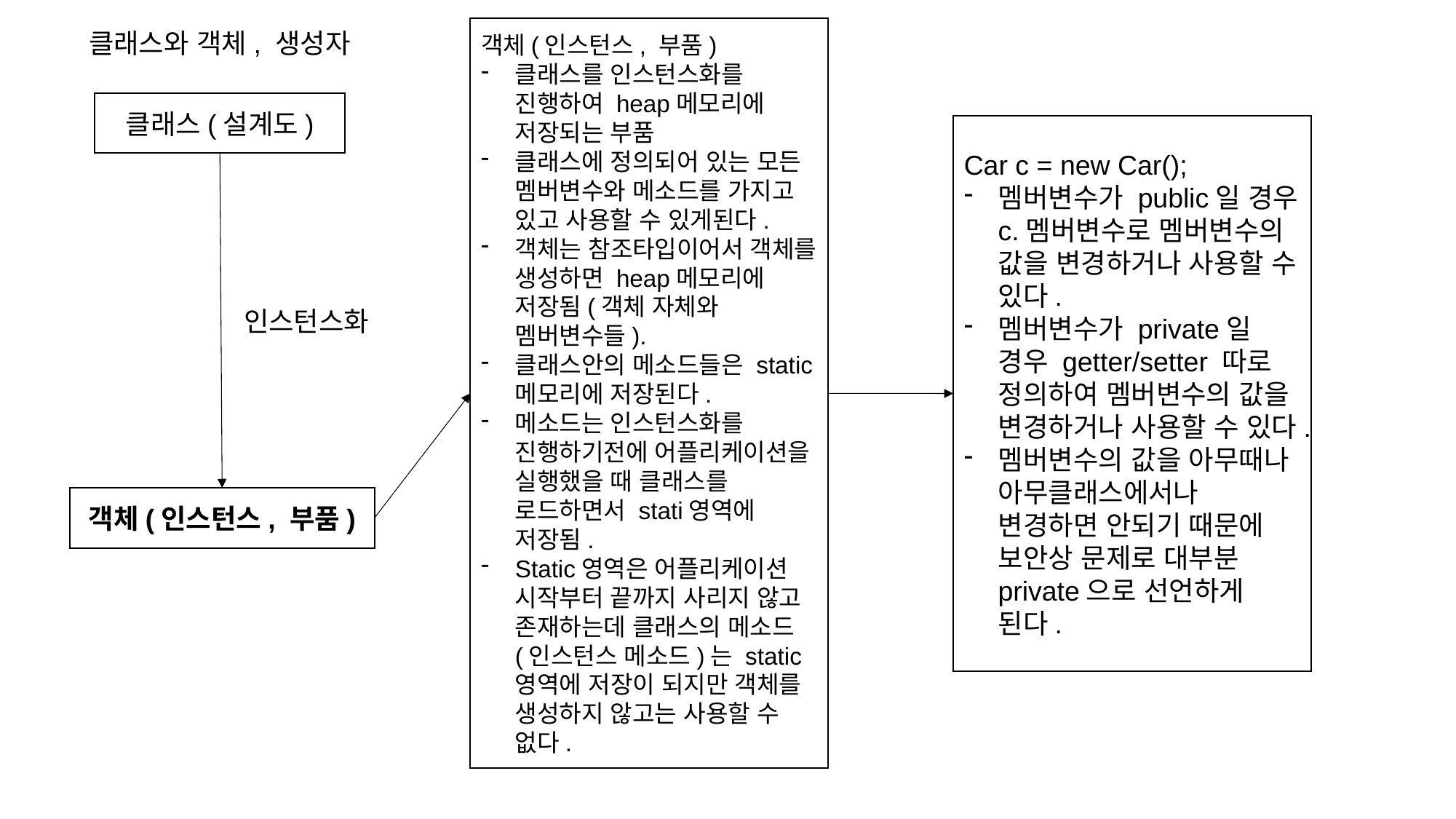

객체(인스턴스, 부품)
클래스를 인스턴스화를 진행하여 heap메모리에 저장되는 부품
클래스에 정의되어 있는 모든 멤버변수와 메소드를 가지고 있고 사용할 수 있게된다.
객체는 참조타입이어서 객체를 생성하면 heap메모리에 저장됨(객체 자체와 멤버변수들).
클래스안의 메소드들은 static메모리에 저장된다.
메소드는 인스턴스화를 진행하기전에 어플리케이션을 실행했을 때 클래스를 로드하면서 stati영역에 저장됨.
Static영역은 어플리케이션 시작부터 끝까지 사리지 않고 존재하는데 클래스의 메소드(인스턴스 메소드)는 static영역에 저장이 되지만 객체를 생성하지 않고는 사용할 수 없다.
클래스와 객체, 생성자
클래스(설계도)
Car c = new Car();
멤버변수가 public일 경우 c.멤버변수로 멤버변수의 값을 변경하거나 사용할 수 있다.
멤버변수가 private일 경우 getter/setter 따로 정의하여 멤버변수의 값을 변경하거나 사용할 수 있다.
멤버변수의 값을 아무때나 아무클래스에서나 변경하면 안되기 때문에 보안상 문제로 대부분 private으로 선언하게 된다.
인스턴스화
객체(인스턴스, 부품)